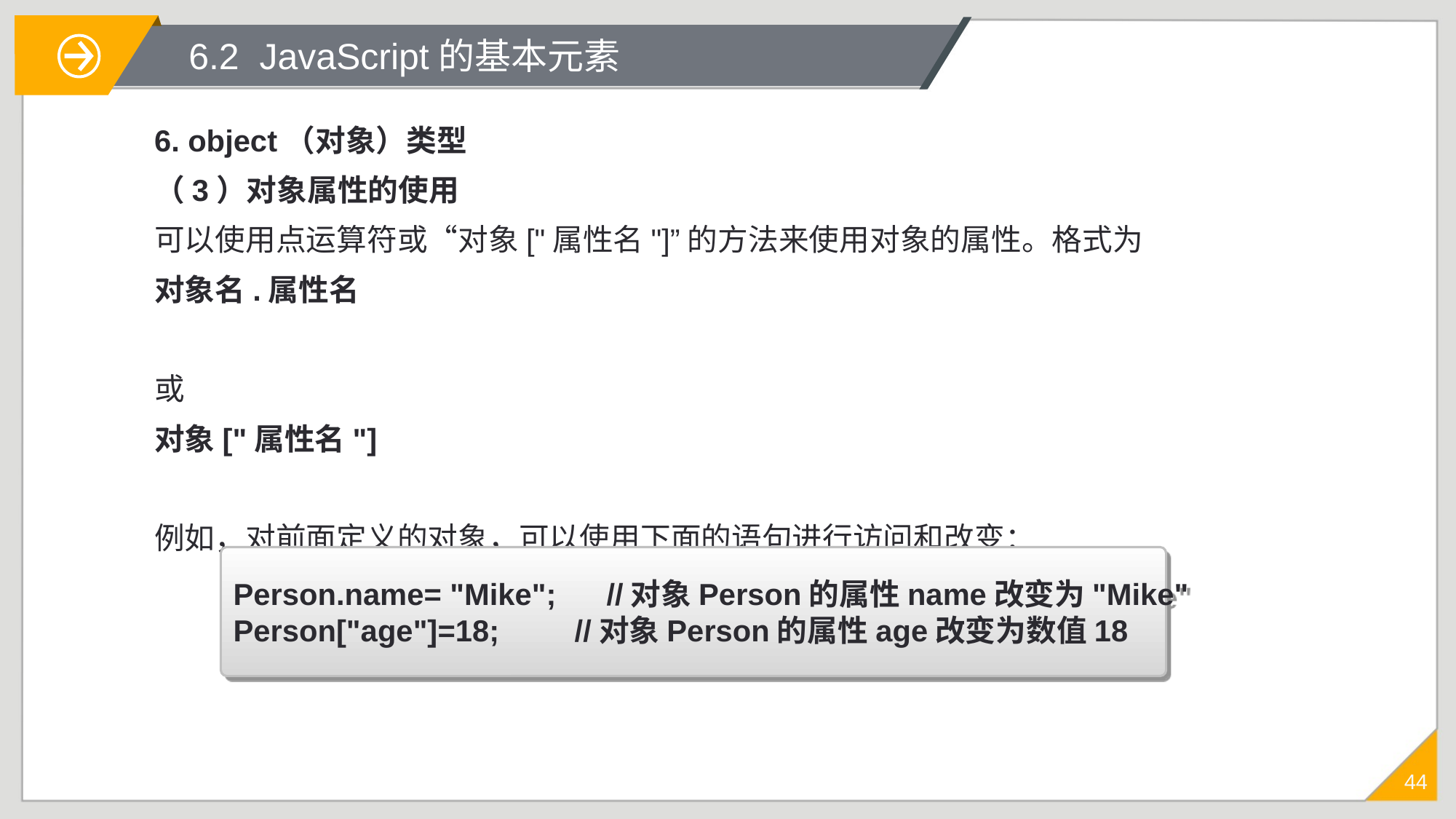

# 6.2  JavaScript的基本元素
6. object（对象）类型
（3）对象属性的使用
可以使用点运算符或“对象["属性名"]”的方法来使用对象的属性。格式为
对象名.属性名

或
对象["属性名"]

例如，对前面定义的对象，可以使用下面的语句进行访问和改变：
Person.name= "Mike";      //对象Person的属性name改变为"Mike"
Person["age"]=18;         //对象Person的属性age改变为数值18